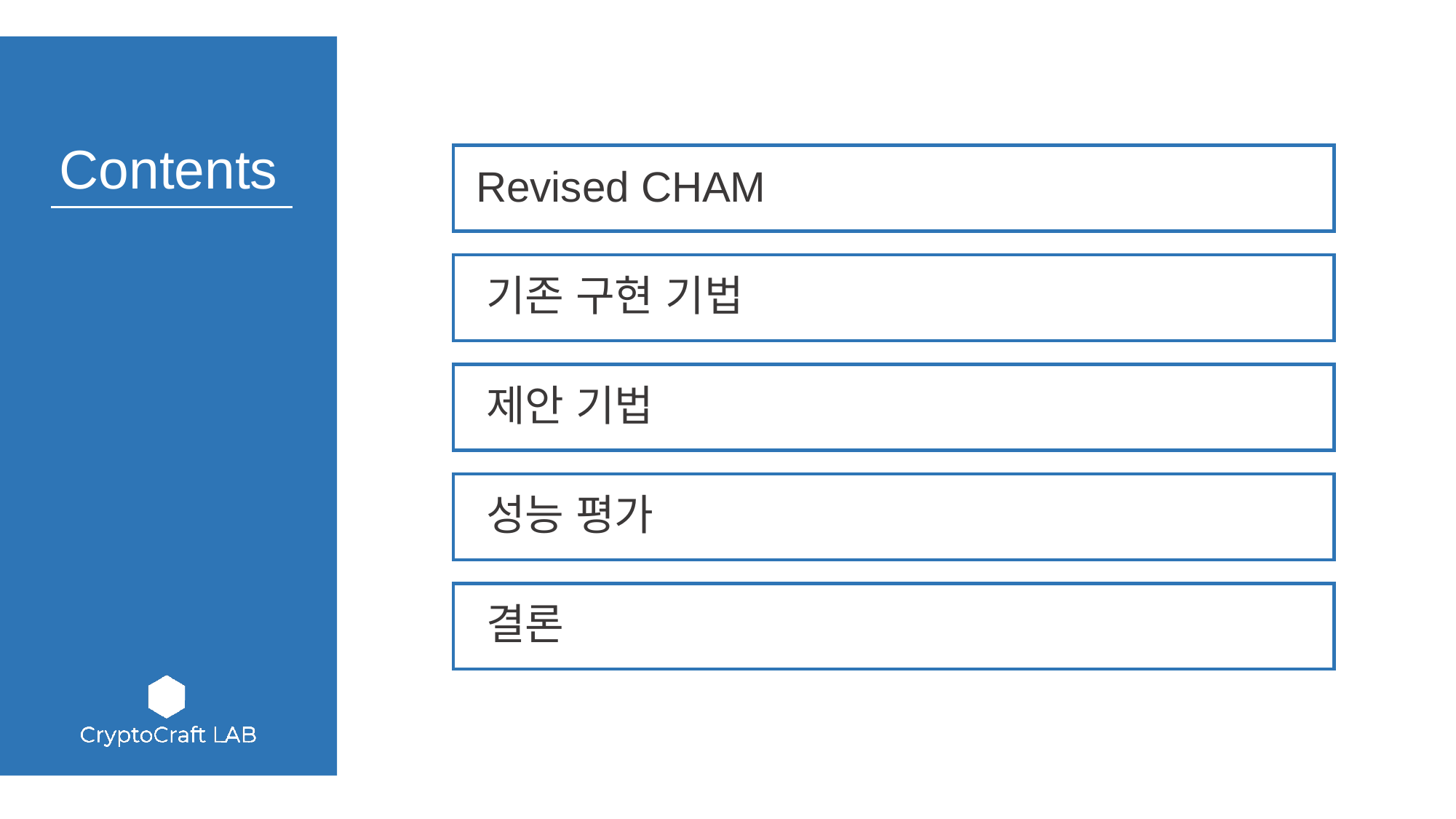

Revised CHAM
 기존 구현 기법
 제안 기법
 성능 평가
 결론